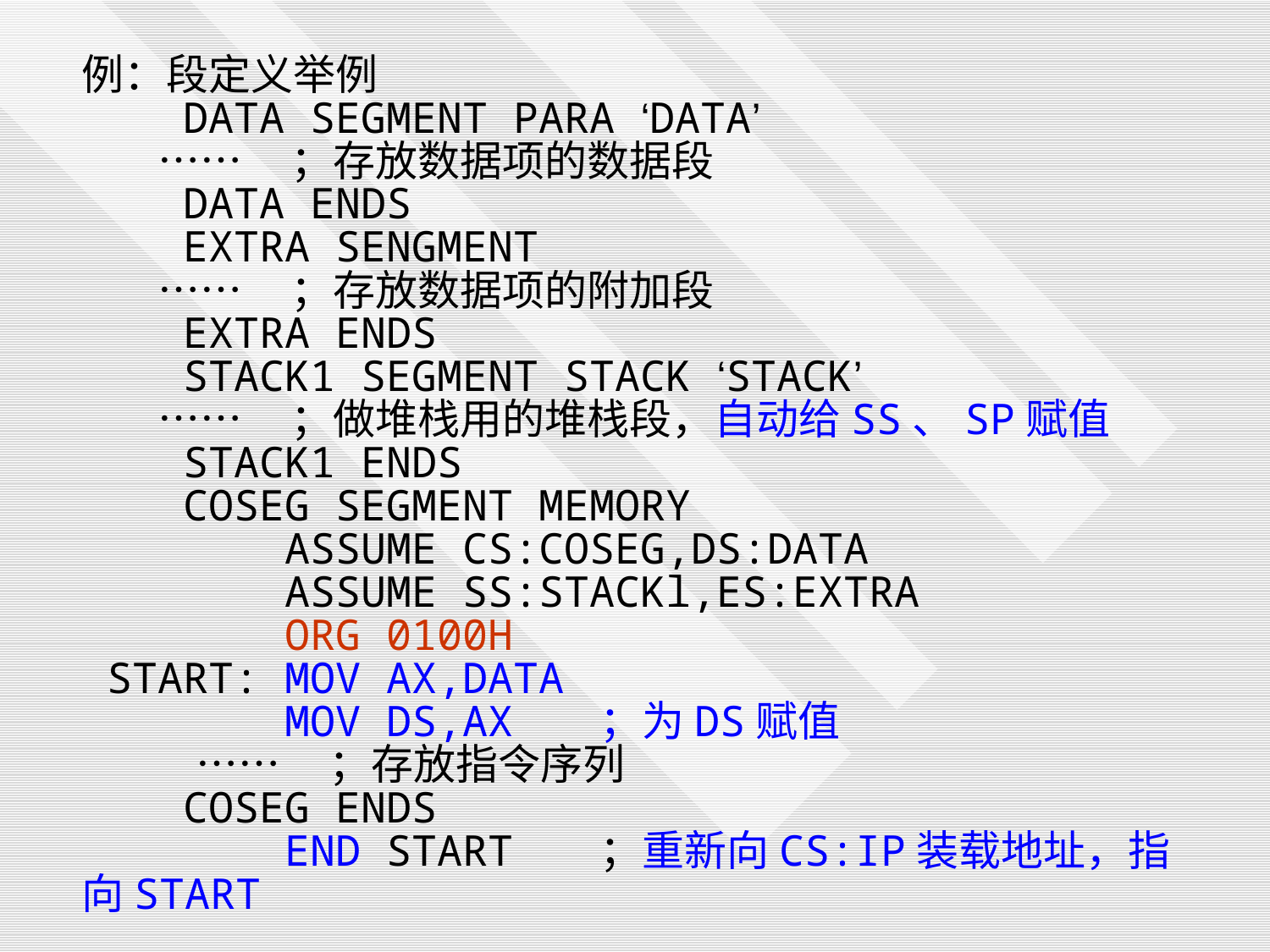

例：段定义举例
    DATA SEGMENT PARA ‘DATA’
        ……    ；存放数据项的数据段
    DATA ENDS
    EXTRA SENGMENT
        ……    ；存放数据项的附加段
    EXTRA ENDS
    STACK1 SEGMENT STACK ‘STACK’
        ……    ；做堆栈用的堆栈段，自动给SS、SP赋值
    STACK1 ENDS
    COSEG SEGMENT MEMORY
        ASSUME CS:COSEG,DS:DATA
        ASSUME SS:STACKl,ES:EXTRA
        ORG 0100H
 START: MOV AX,DATA
        MOV DS,AX   ；为DS赋值
            ……    ；存放指令序列
    COSEG ENDS
        END START   ；重新向CS:IP装载地址，指向START